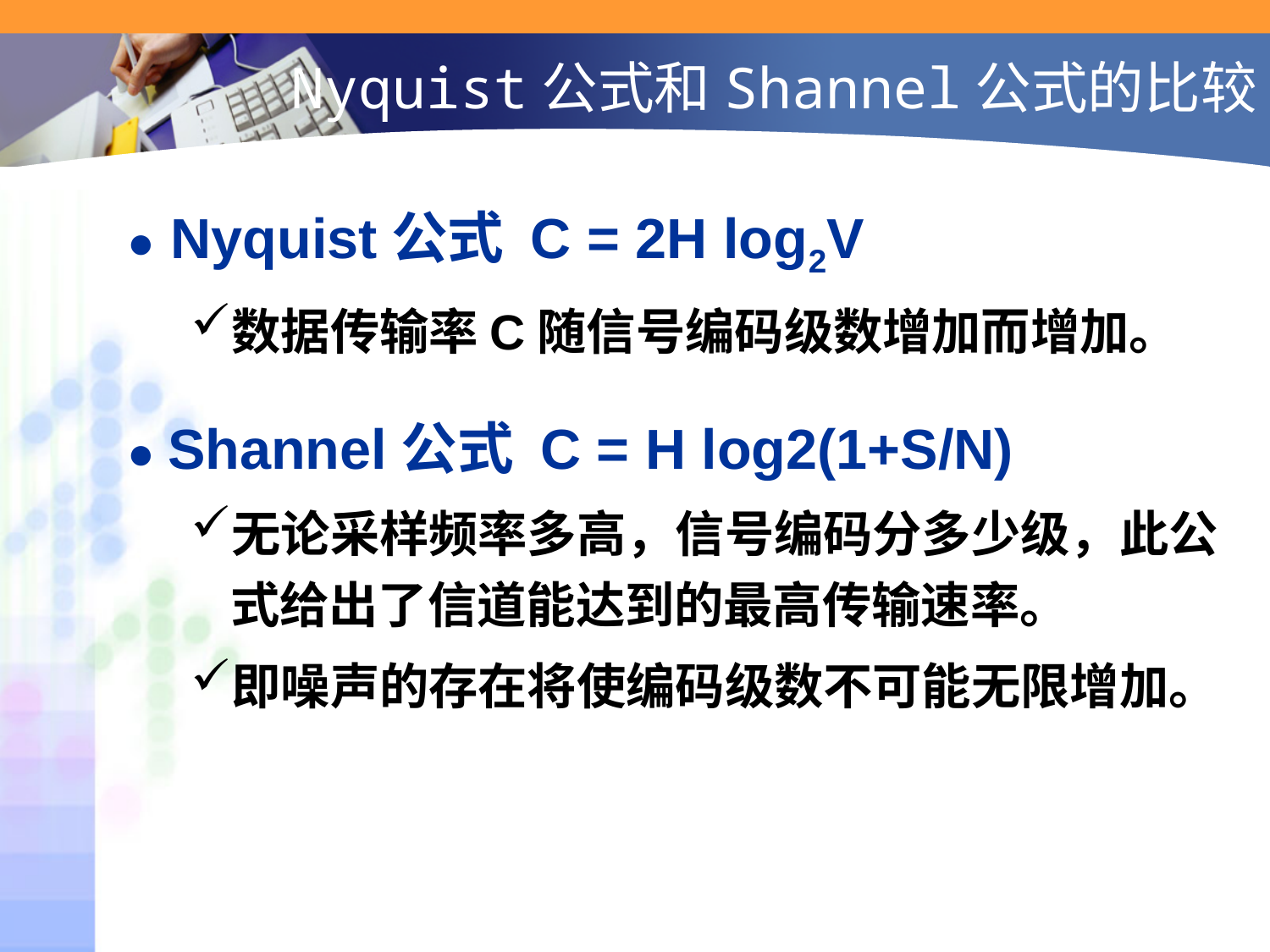

Nyquist公式和Shannel公式的比较
● Nyquist公式 C = 2H log2V
数据传输率C随信号编码级数增加而增加。
● Shannel公式 C = H log2(1+S/N)
无论采样频率多高，信号编码分多少级，此公式给出了信道能达到的最高传输速率。
即噪声的存在将使编码级数不可能无限增加。